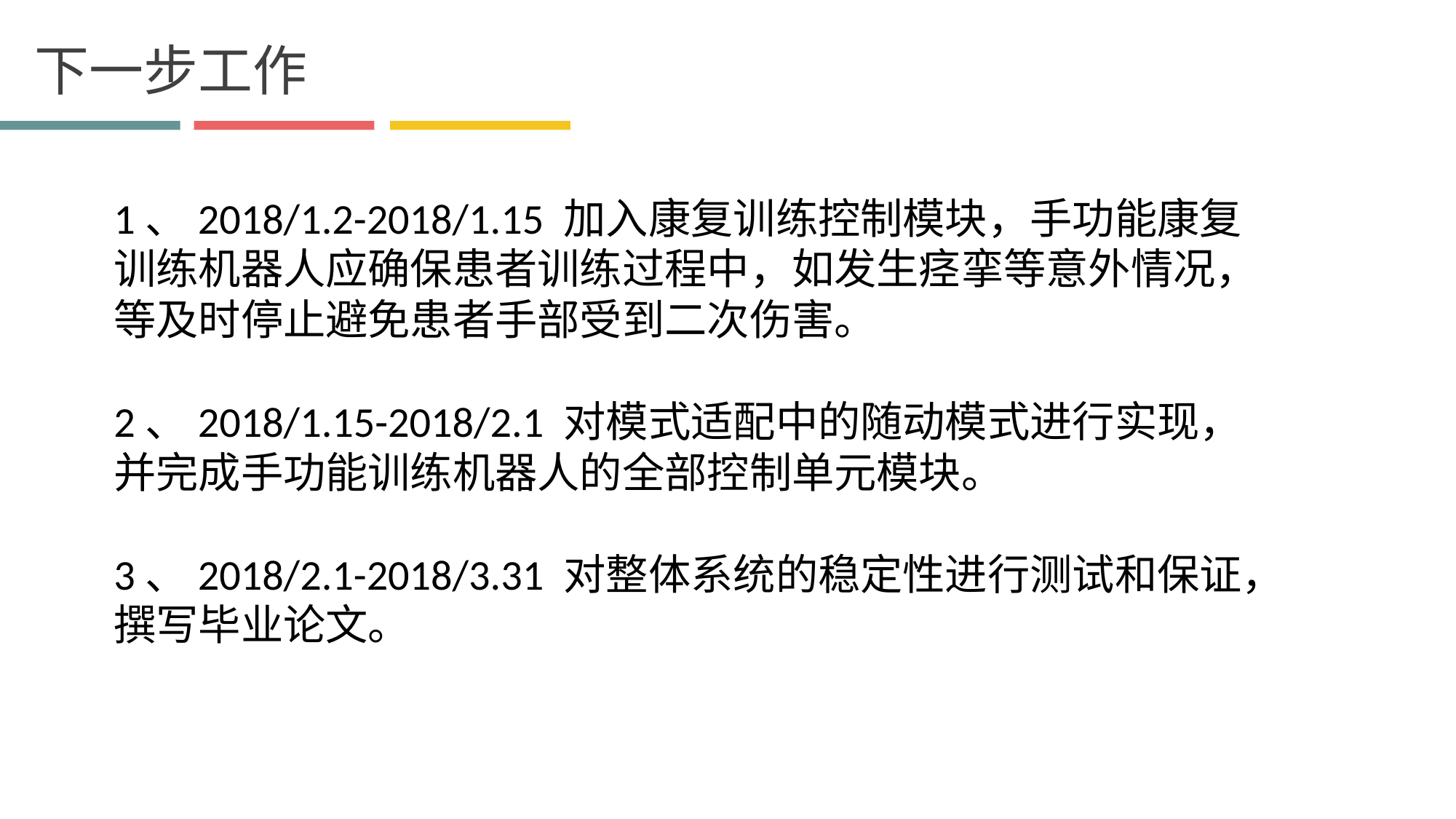

下一步工作

1、2018/1.2-2018/1.15 加入康复训练控制模块，手功能康复训练机器人应确保患者训练过程中，如发生痉挛等意外情况，等及时停止避免患者手部受到二次伤害。

2、2018/1.15-2018/2.1 对模式适配中的随动模式进行实现，并完成手功能训练机器人的全部控制单元模块。

3、2018/2.1-2018/3.31 对整体系统的稳定性进行测试和保证，撰写毕业论文。